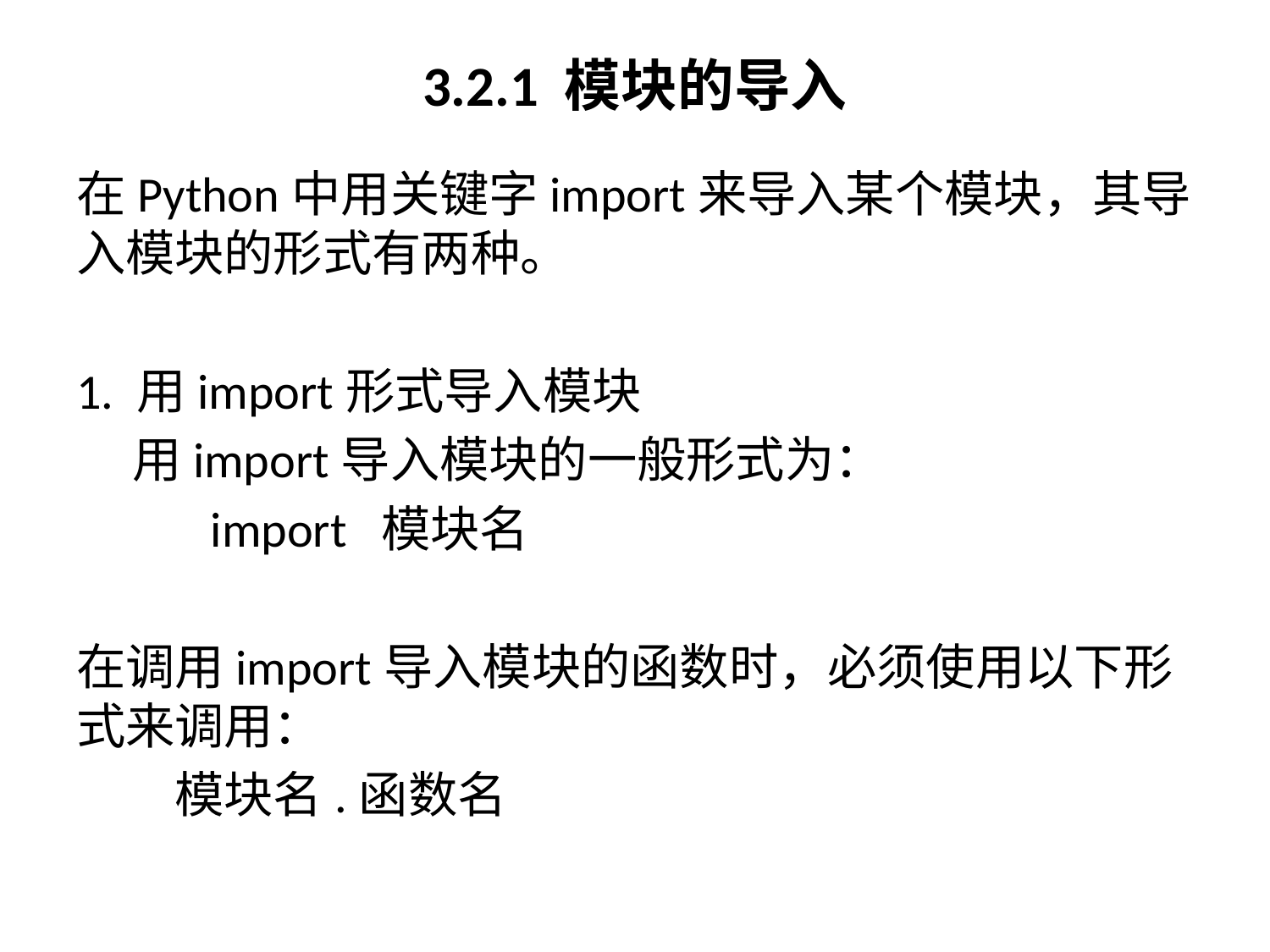

# 3.2.1 模块的导入
在Python中用关键字import来导入某个模块，其导入模块的形式有两种。

1. 用import形式导入模块
    用import导入模块的一般形式为：
            import  模块名

在调用import导入模块的函数时，必须使用以下形式来调用：
　　模块名.函数名